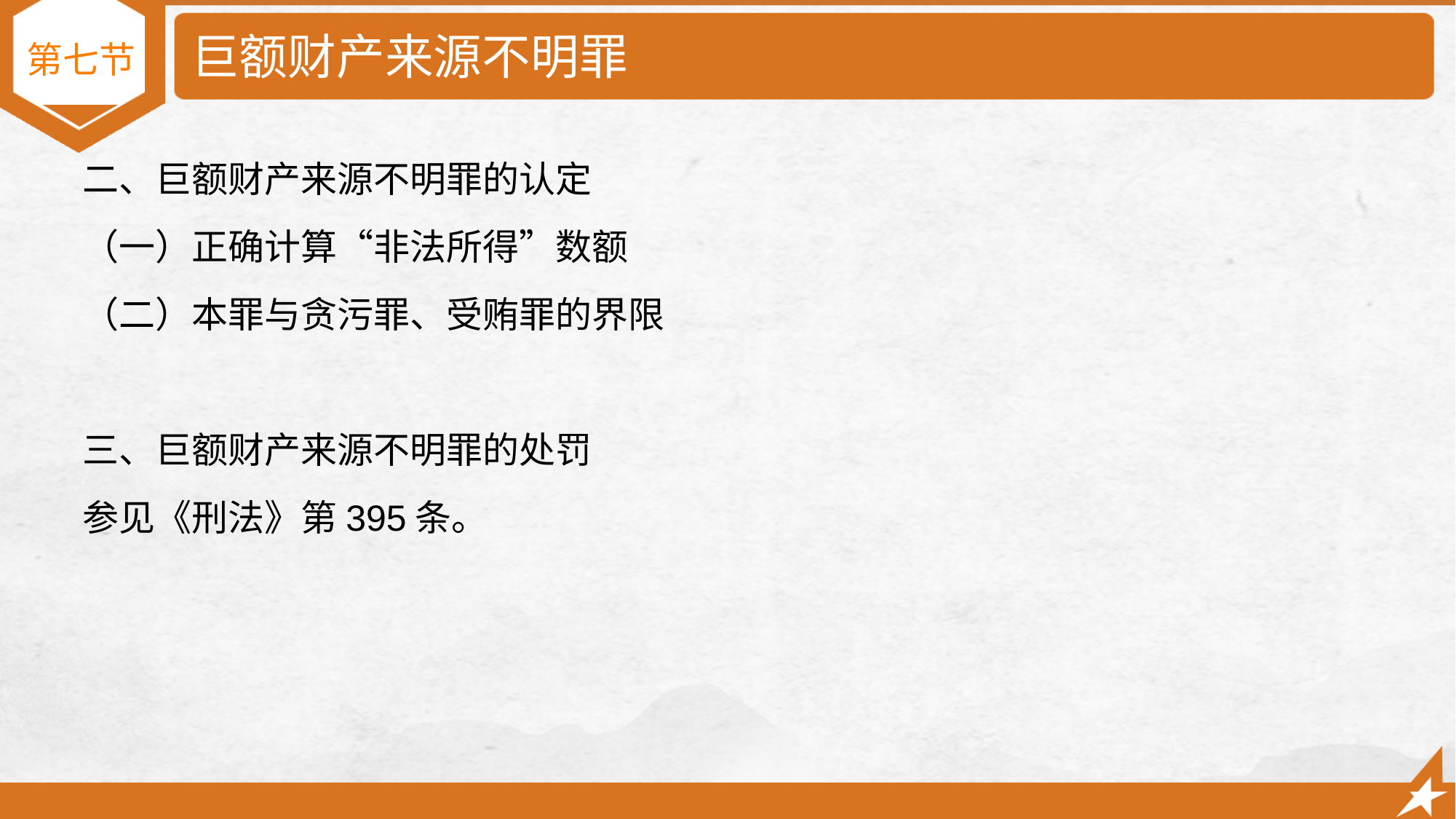

# 巨额财产来源不明罪
第七节
二、巨额财产来源不明罪的认定
（一）正确计算“非法所得”数额
（二）本罪与贪污罪、受贿罪的界限

三、巨额财产来源不明罪的处罚
参见《刑法》第395条。